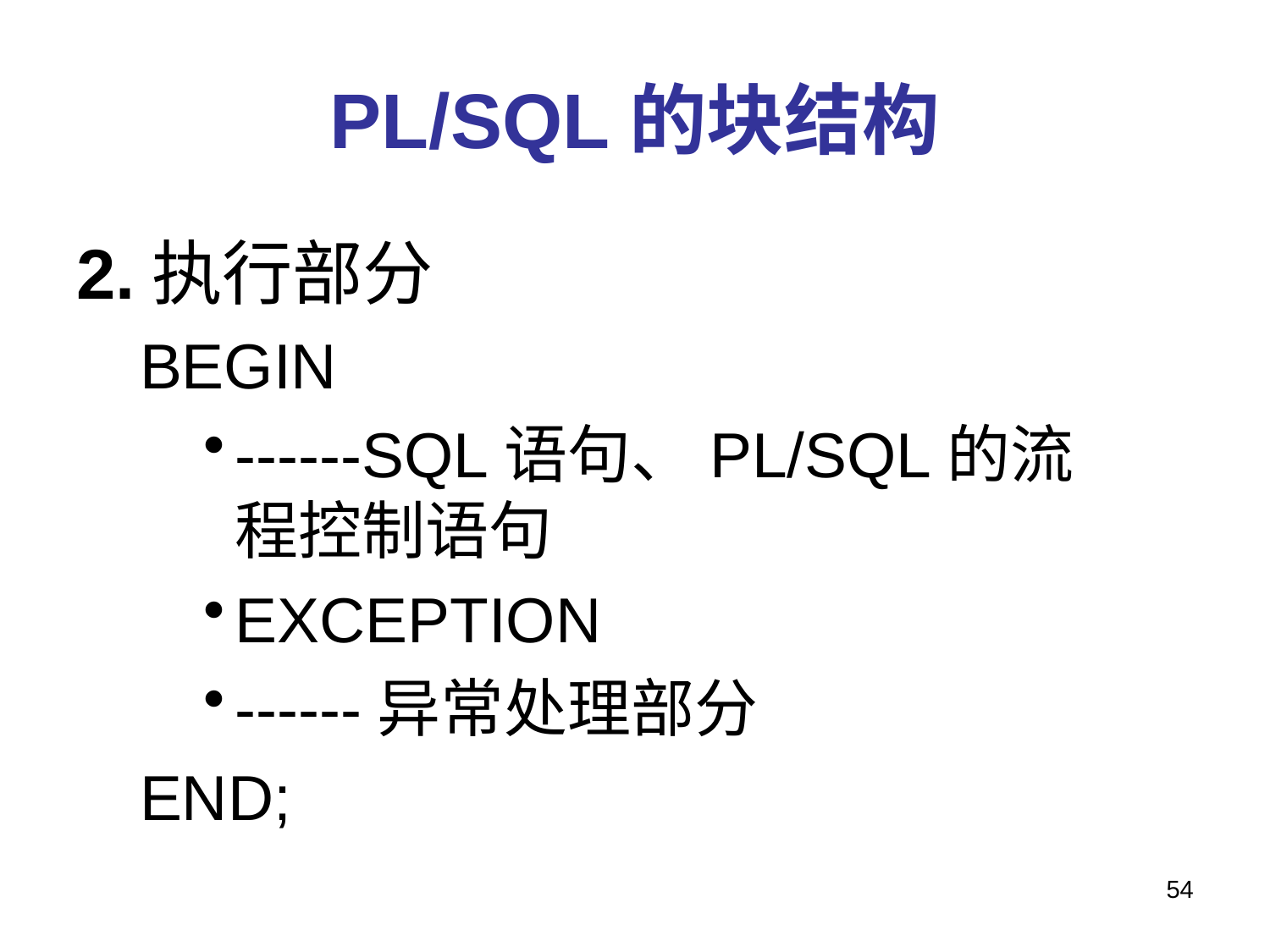

# PL/SQL的块结构
2.执行部分
BEGIN
------SQL语句、PL/SQL的流程控制语句
EXCEPTION
------异常处理部分
END;

54